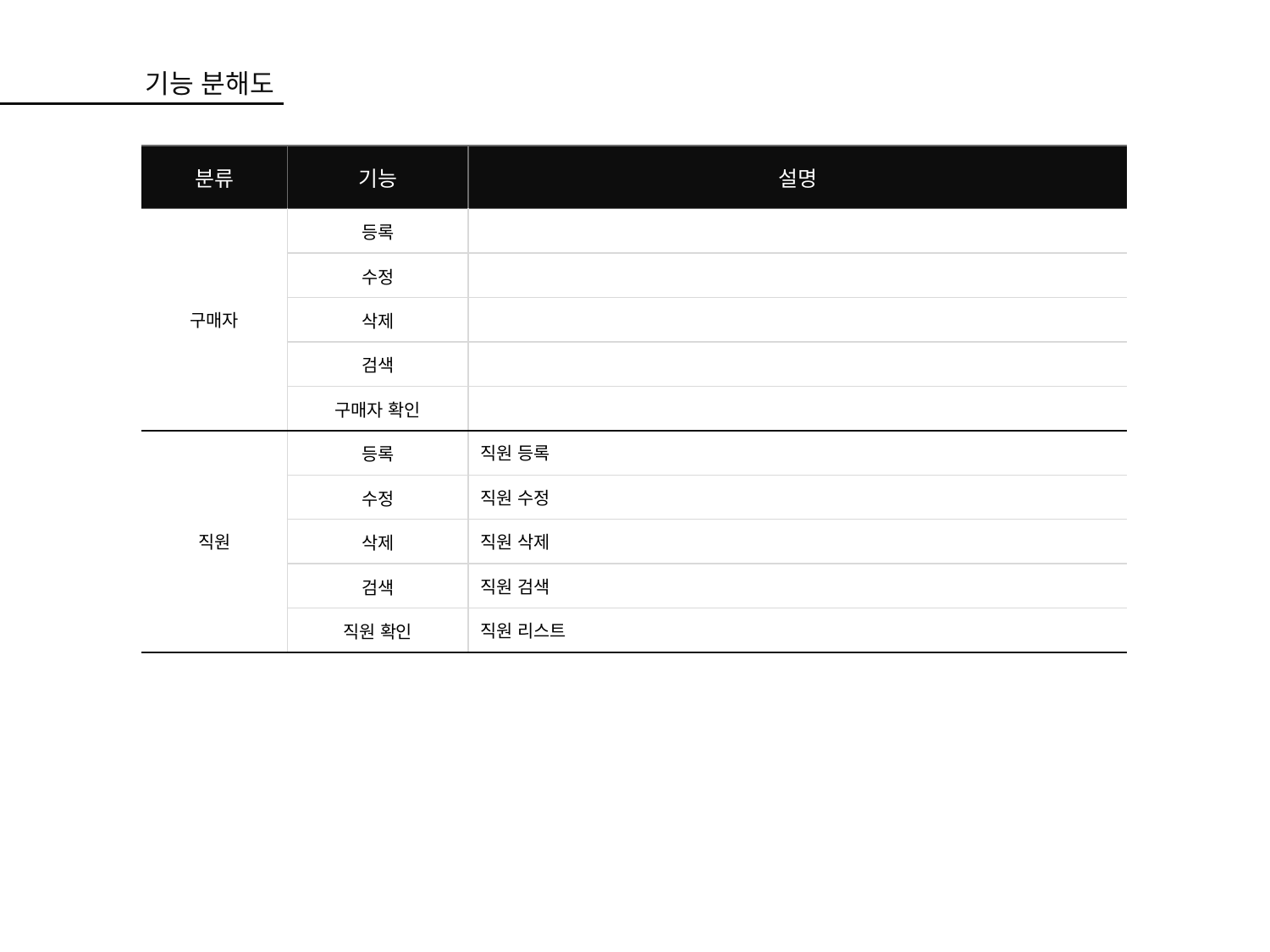

기능 분해도
| 분류 | 기능 | 설명 |
| --- | --- | --- |
| 구매자 | 등록 |  |
|  | 수정 |  |
|  | 삭제 |  |
|  | 검색 |  |
|  | 구매자 확인 |  |
| 직원 | 등록 | 직원 등록 |
|  | 수정 | 직원 수정 |
|  | 삭제 | 직원 삭제 |
|  | 검색 | 직원 검색 |
|  | 직원 확인 | 직원 리스트 |